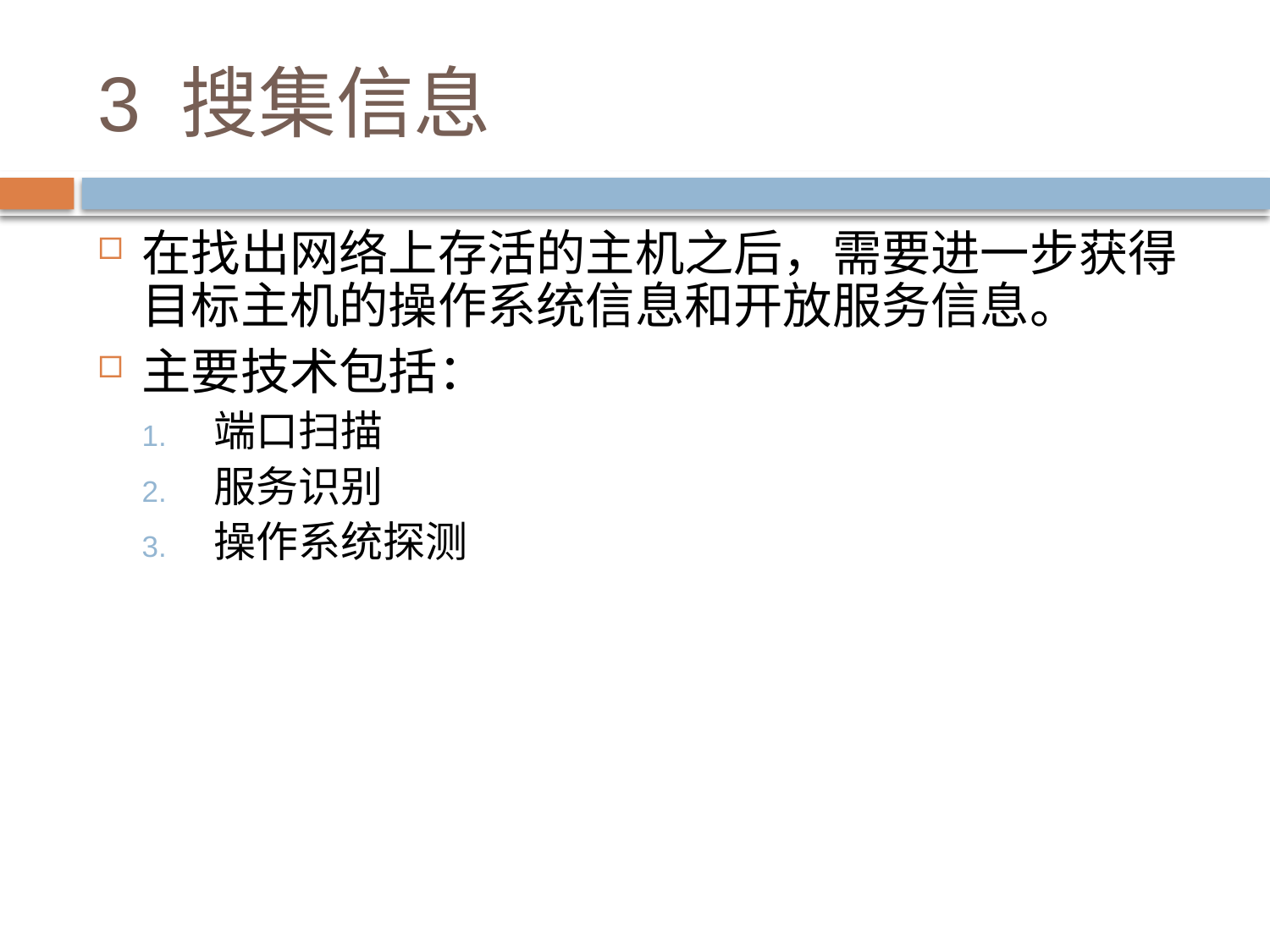

# 3 搜集信息
在找出网络上存活的主机之后，需要进一步获得目标主机的操作系统信息和开放服务信息。
主要技术包括：
端口扫描
服务识别
操作系统探测